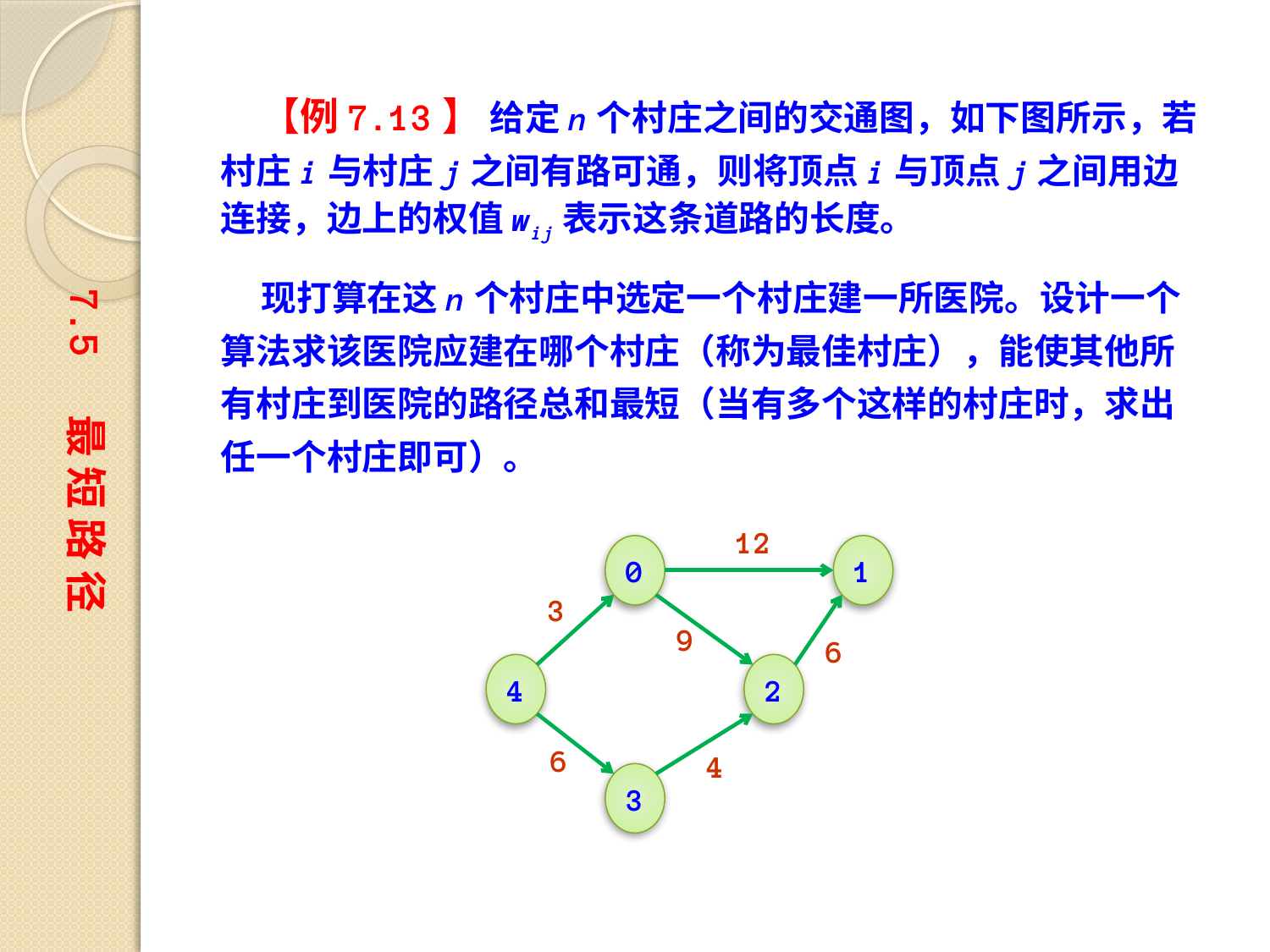

【例7.13】 给定n个村庄之间的交通图，如下图所示，若村庄i与村庄j之间有路可通，则将顶点i与顶点j之间用边连接，边上的权值wij表示这条道路的长度。
    现打算在这n个村庄中选定一个村庄建一所医院。设计一个算法求该医院应建在哪个村庄（称为最佳村庄），能使其他所有村庄到医院的路径总和最短（当有多个这样的村庄时，求出任一个村庄即可）。
7.5  最 短 路 径
12
0
1
3
9
6
4
2
6
4
3